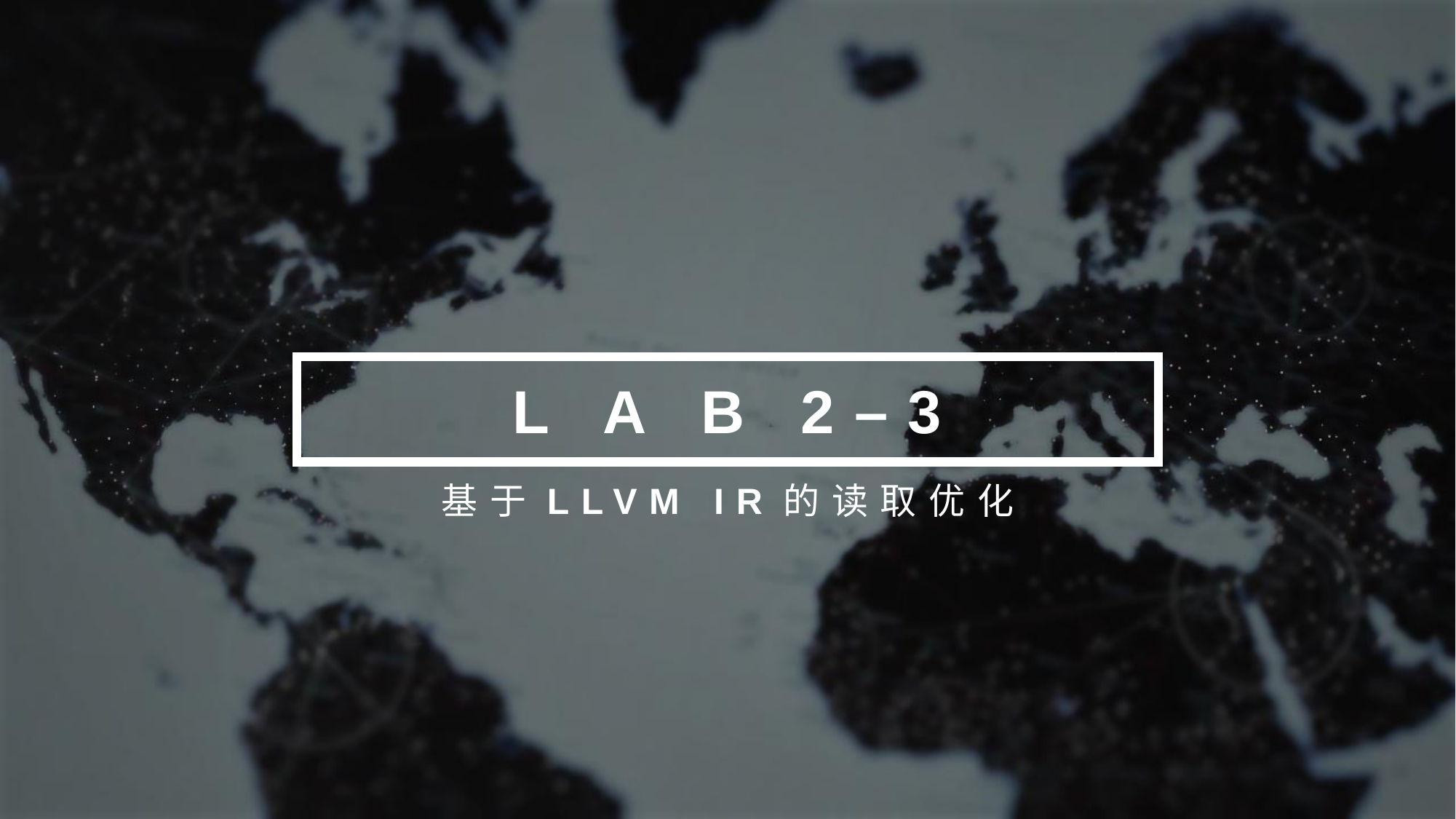

L   A   B   2 – 3
基于LLVM IR的读取优化